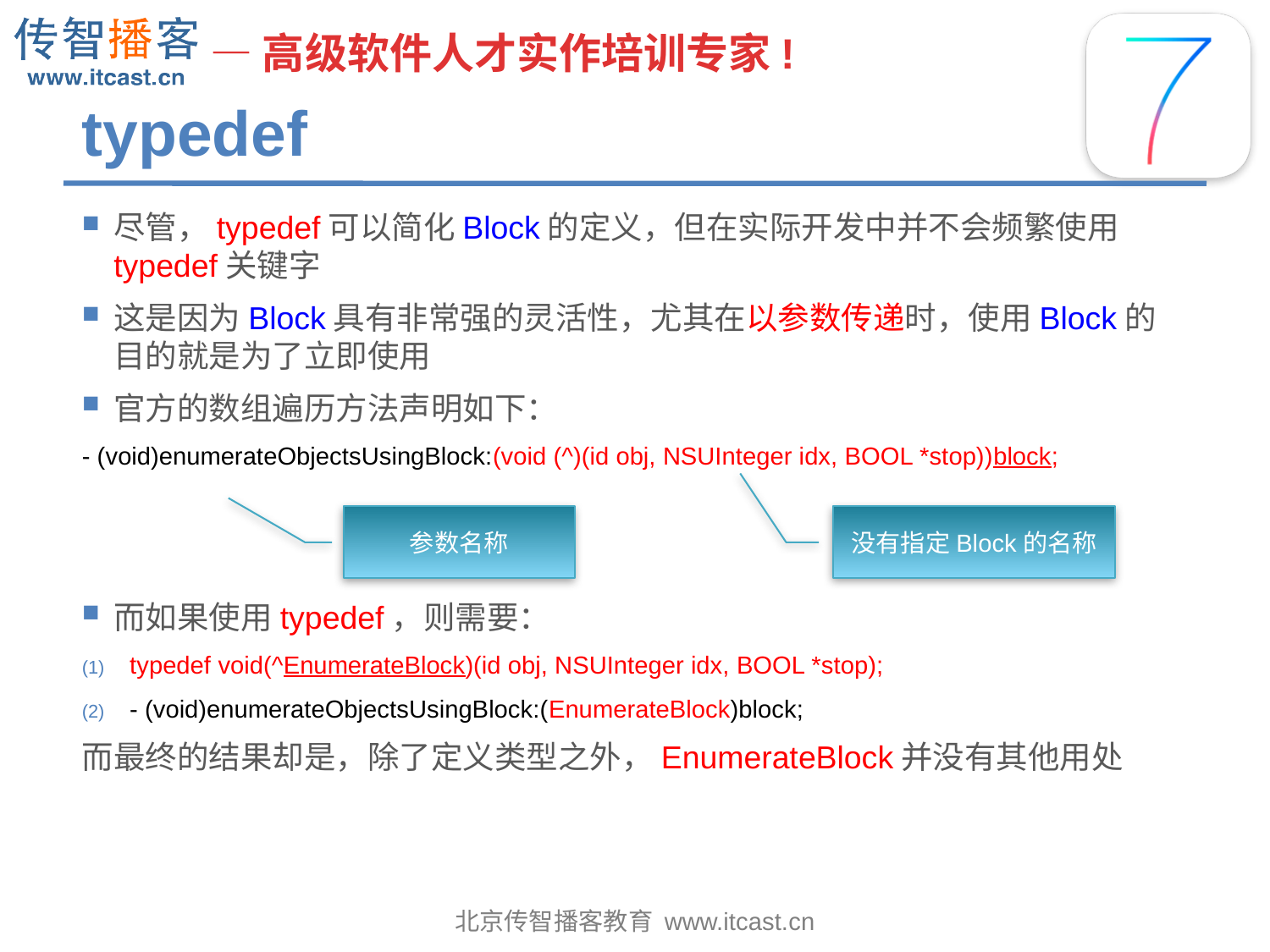

# typedef
尽管，typedef可以简化Block的定义，但在实际开发中并不会频繁使用typedef关键字
这是因为Block具有非常强的灵活性，尤其在以参数传递时，使用Block的目的就是为了立即使用
官方的数组遍历方法声明如下：
- (void)enumerateObjectsUsingBlock:(void (^)(id obj, NSUInteger idx, BOOL *stop))block;

而如果使用typedef，则需要：
typedef void(^EnumerateBlock)(id obj, NSUInteger idx, BOOL *stop);
- (void)enumerateObjectsUsingBlock:(EnumerateBlock)block;
而最终的结果却是，除了定义类型之外，EnumerateBlock并没有其他用处

参数名称
没有指定Block的名称